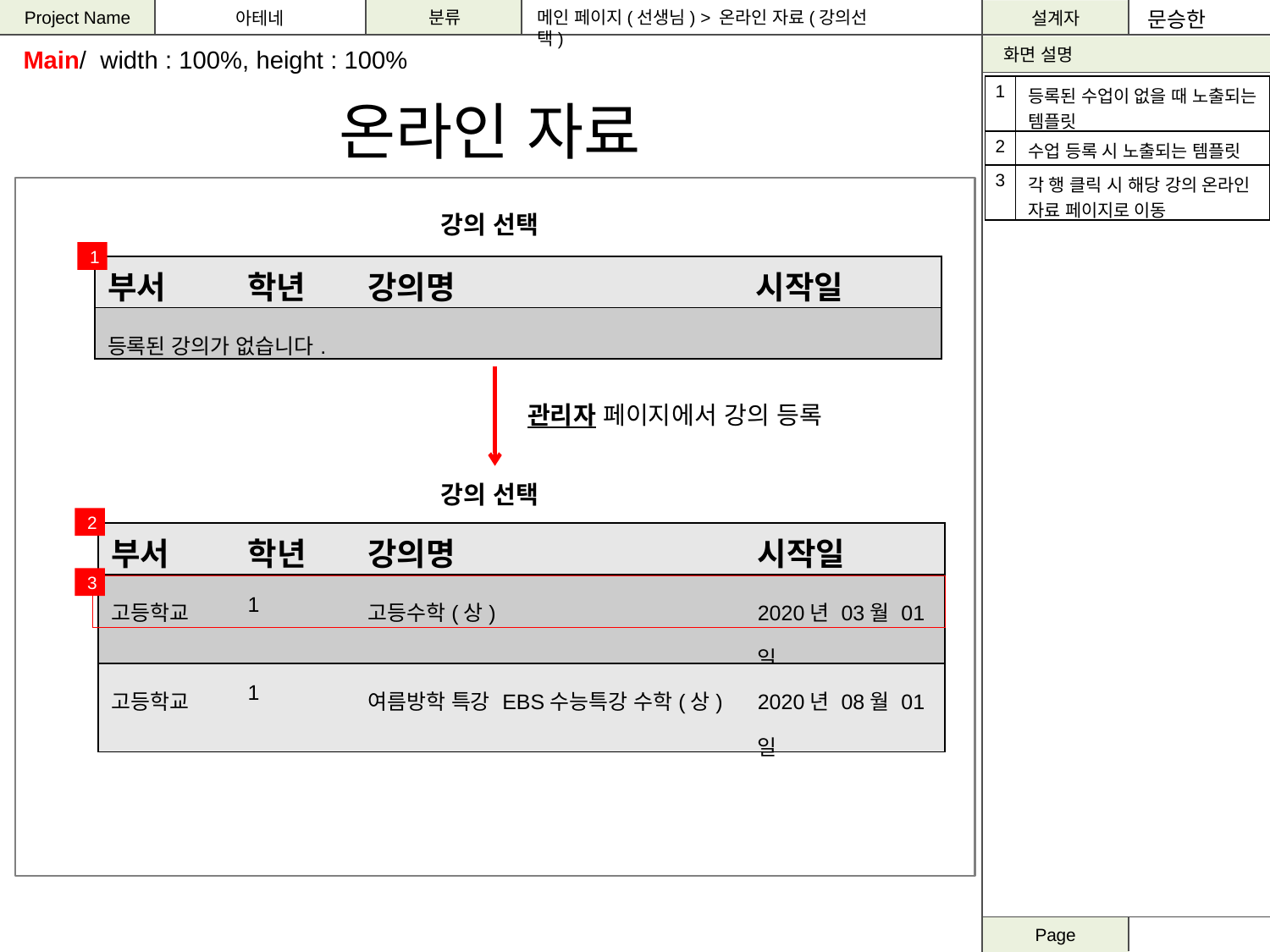

문승한
메인 페이지(선생님) > 온라인 자료(강의선택)
Main/  width : 100%, height : 100%
| 1 | 등록된 수업이 없을 때 노출되는 템플릿 |
| --- | --- |
| 2 | 수업 등록 시 노출되는 템플릿 |
| 3 | 각 행 클릭 시 해당 강의 온라인 자료 페이지로 이동 |
온라인 자료

강의 선택
1
| 부서 | 학년 | 강의명 | 시작일 |
| --- | --- | --- | --- |
| 등록된 강의가 없습니다. |  |  |  |
관리자 페이지에서 강의 등록
강의 선택
2
| 부서 | 학년 | 강의명 | 시작일 |
| --- | --- | --- | --- |
| 고등학교 | 1 | 고등수학(상) | 2020년 03월 01일 |
| 고등학교 | 1 | 여름방학 특강 EBS수능특강 수학(상) | 2020년 08월 01일 |
3